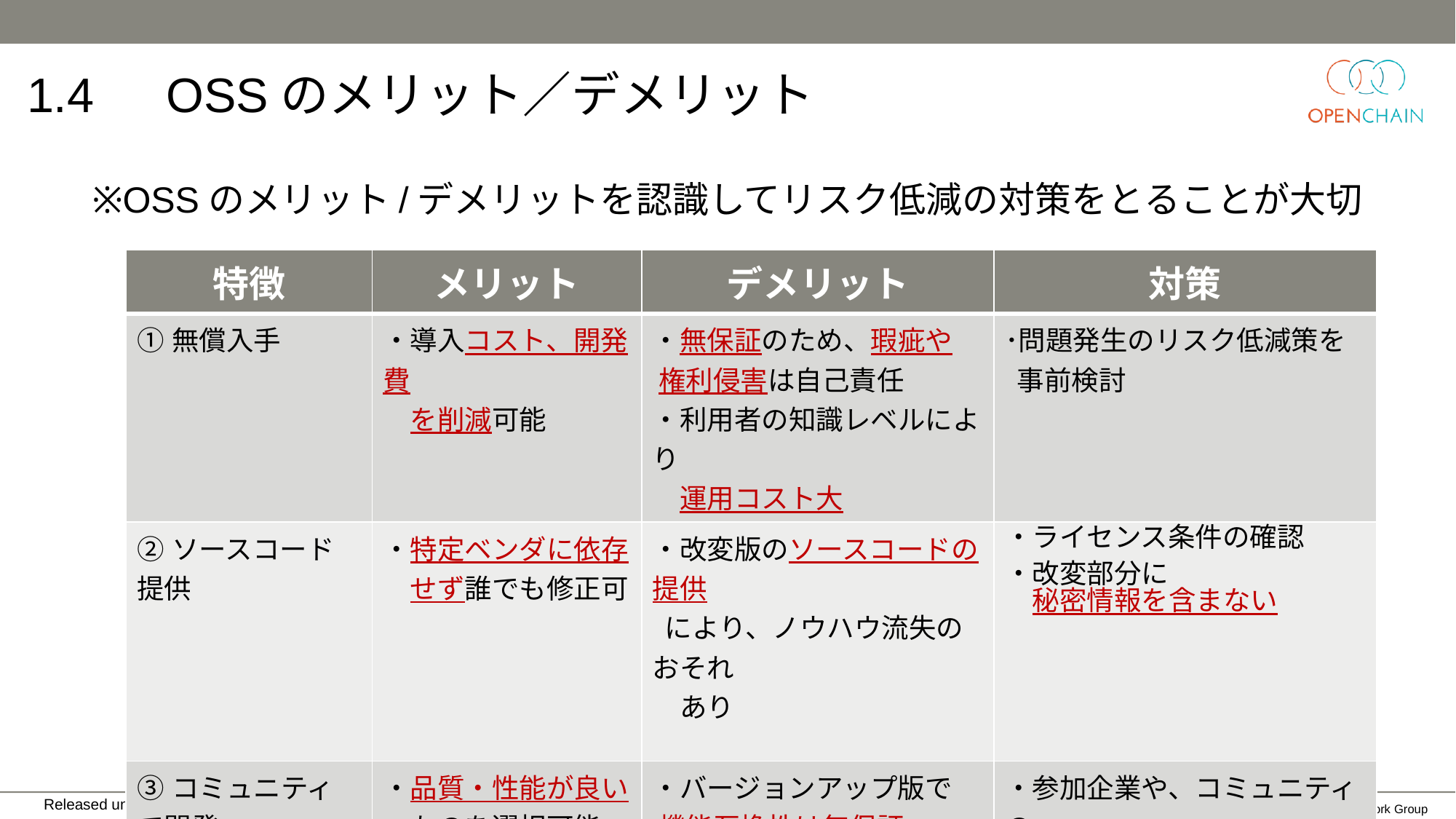

# 1.4　OSSのメリット／デメリット
※OSSのメリット/デメリットを認識してリスク低減の対策をとることが大切
| 特徴 | メリット | デメリット | 対策 |
| --- | --- | --- | --- |
| ①無償入手 | ・導入コスト、開発費 　を削減可能 | ・無保証のため、瑕疵や 権利侵害は自己責任 ・利用者の知識レベルにより 　運用コスト大 | ･問題発生のリスク低減策を 事前検討 |
| ②ソースコード提供 | ・特定ベンダに依存 　せず誰でも修正可 | ・改変版のソースコードの提供 により、ノウハウ流失のおそれ 　あり | ・ライセンス条件の確認 ・改変部分に 　秘密情報を含まない |
| ③コミュニティで開発 | ・品質・性能が良い 　ものを選択可能 ・先進的なソフトウェア 　も存在 | ・バージョンアップ版で 機能互換性は無保証 ・不具合、脆弱性の対策が 　不定期 | ・参加企業や、コミュニティの 　活動状況を評価 |
8